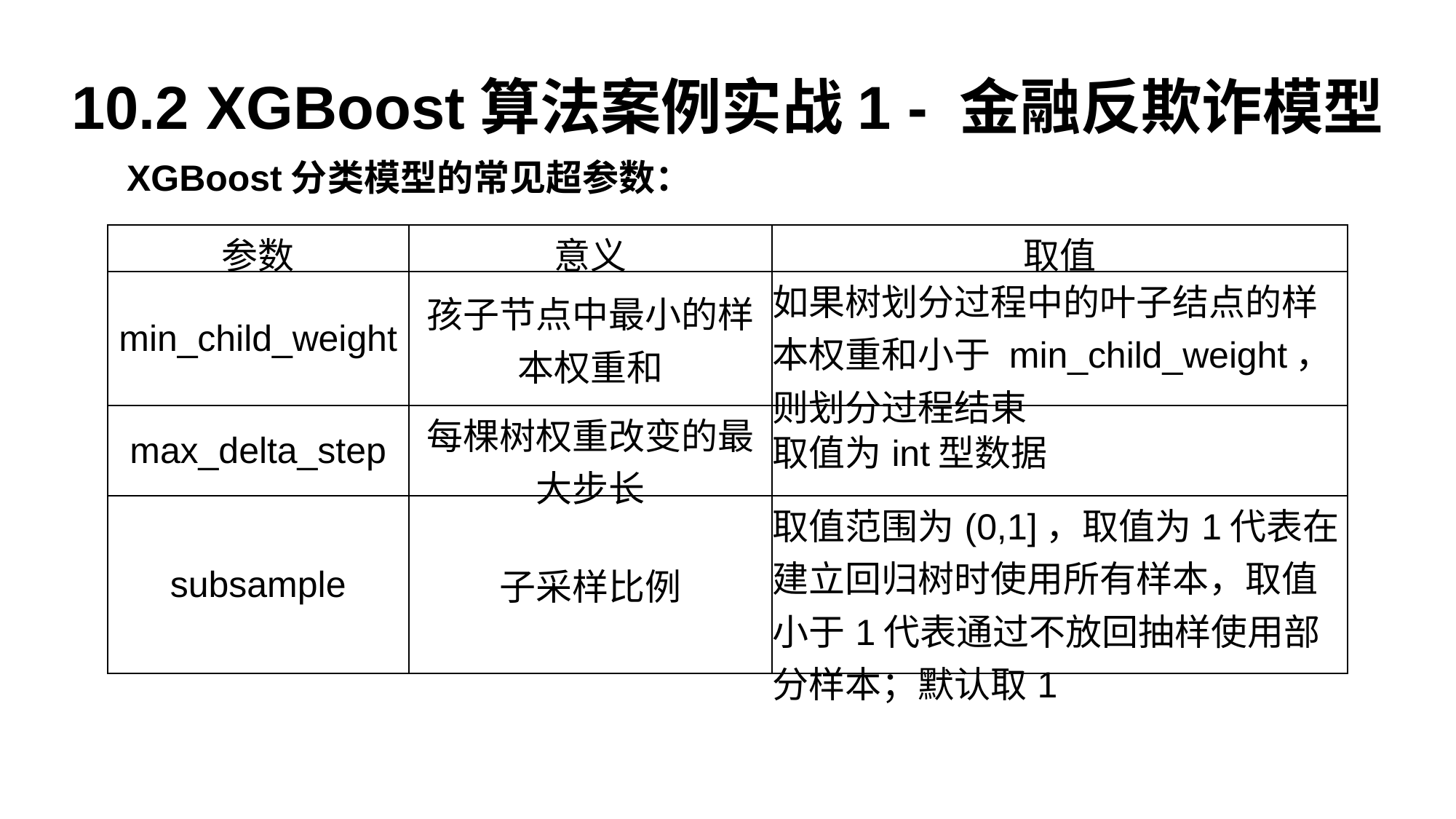

10.2 XGBoost算法案例实战1 - 金融反欺诈模型
XGBoost分类模型的常见超参数：
| 参数 | 意义 | 取值 |
| --- | --- | --- |
| min\_child\_weight | 孩子节点中最小的样本权重和 | 如果树划分过程中的叶子结点的样本权重和小于 min\_child\_weight，则划分过程结束 |
| max\_delta\_step | 每棵树权重改变的最大步长 | 取值为int型数据 |
| subsample | 子采样比例 | 取值范围为(0,1]，取值为1代表在建立回归树时使用所有样本，取值小于1代表通过不放回抽样使用部分样本；默认取1 |